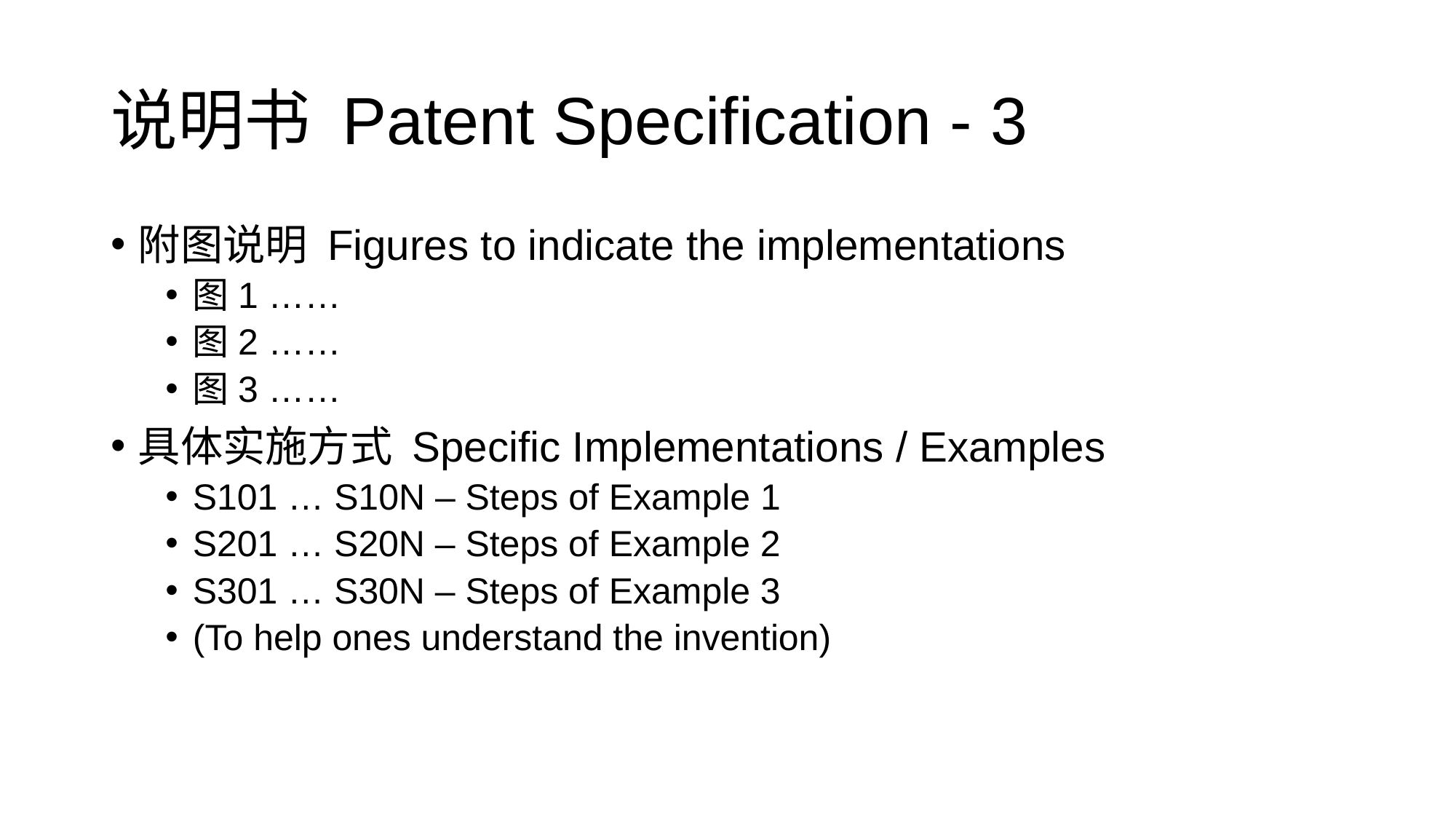

# 说明书 Patent Specification - 3
附图说明 Figures to indicate the implementations
图1 ……
图2 ……
图3 ……
具体实施方式 Specific Implementations / Examples
S101 … S10N – Steps of Example 1
S201 … S20N – Steps of Example 2
S301 … S30N – Steps of Example 3
(To help ones understand the invention)